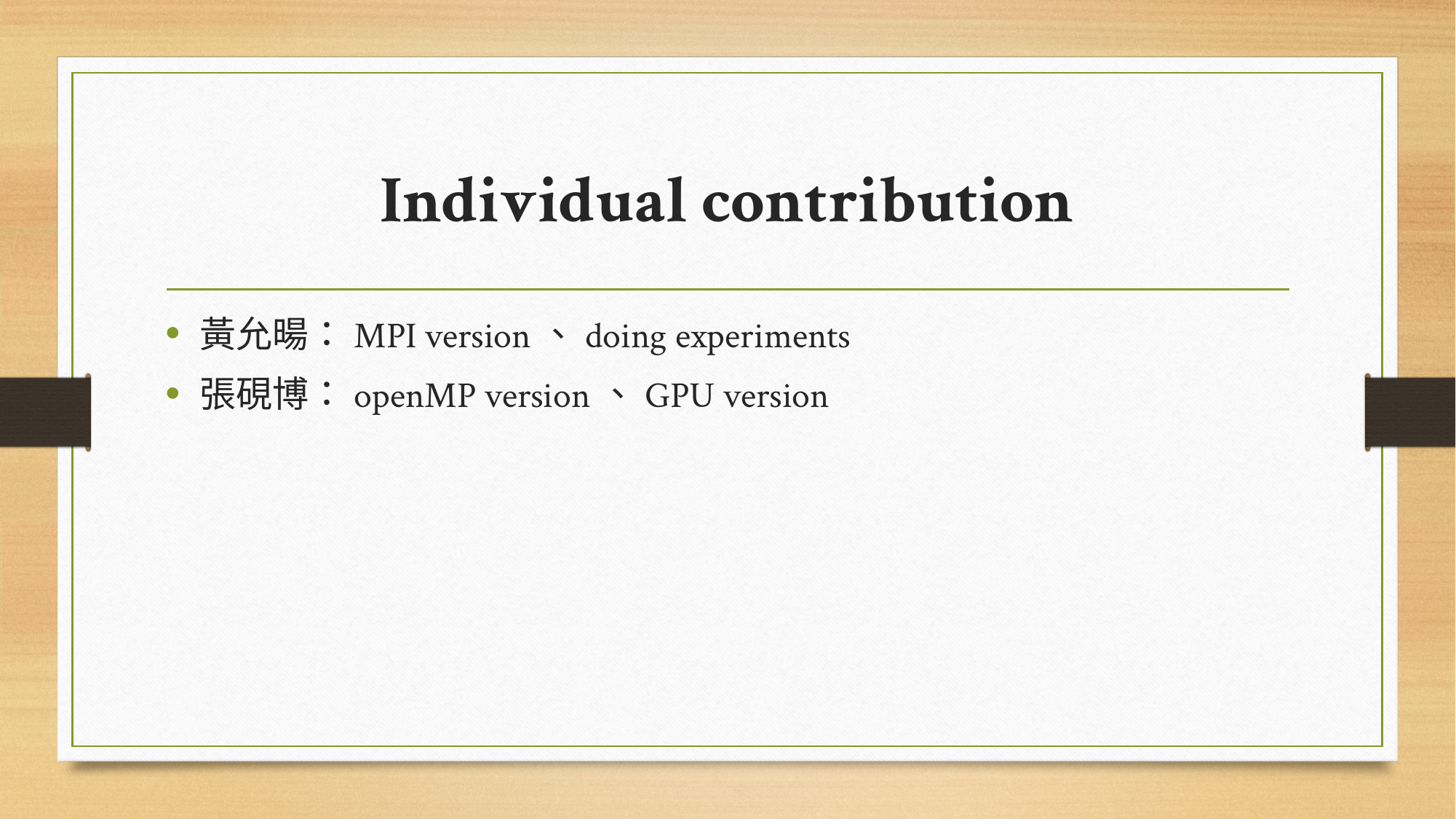

# Individual contribution
黃允暘：MPI version、doing experiments
張硯博：openMP version、GPU version